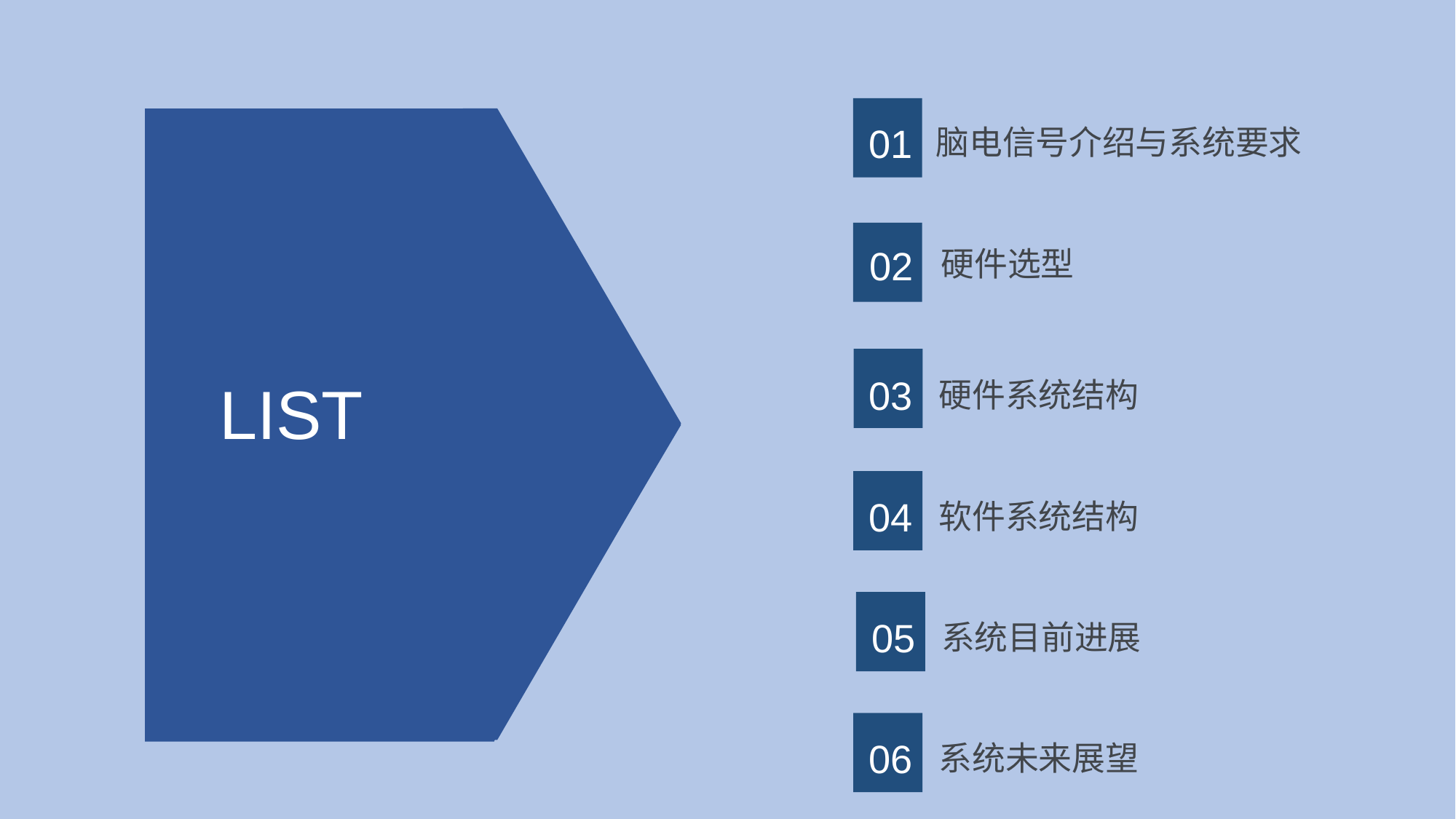

01
脑电信号介绍与系统要求

02
硬件选型

03
硬件系统结构
LIST

04
软件系统结构

05
系统目前进展

06
系统未来展望